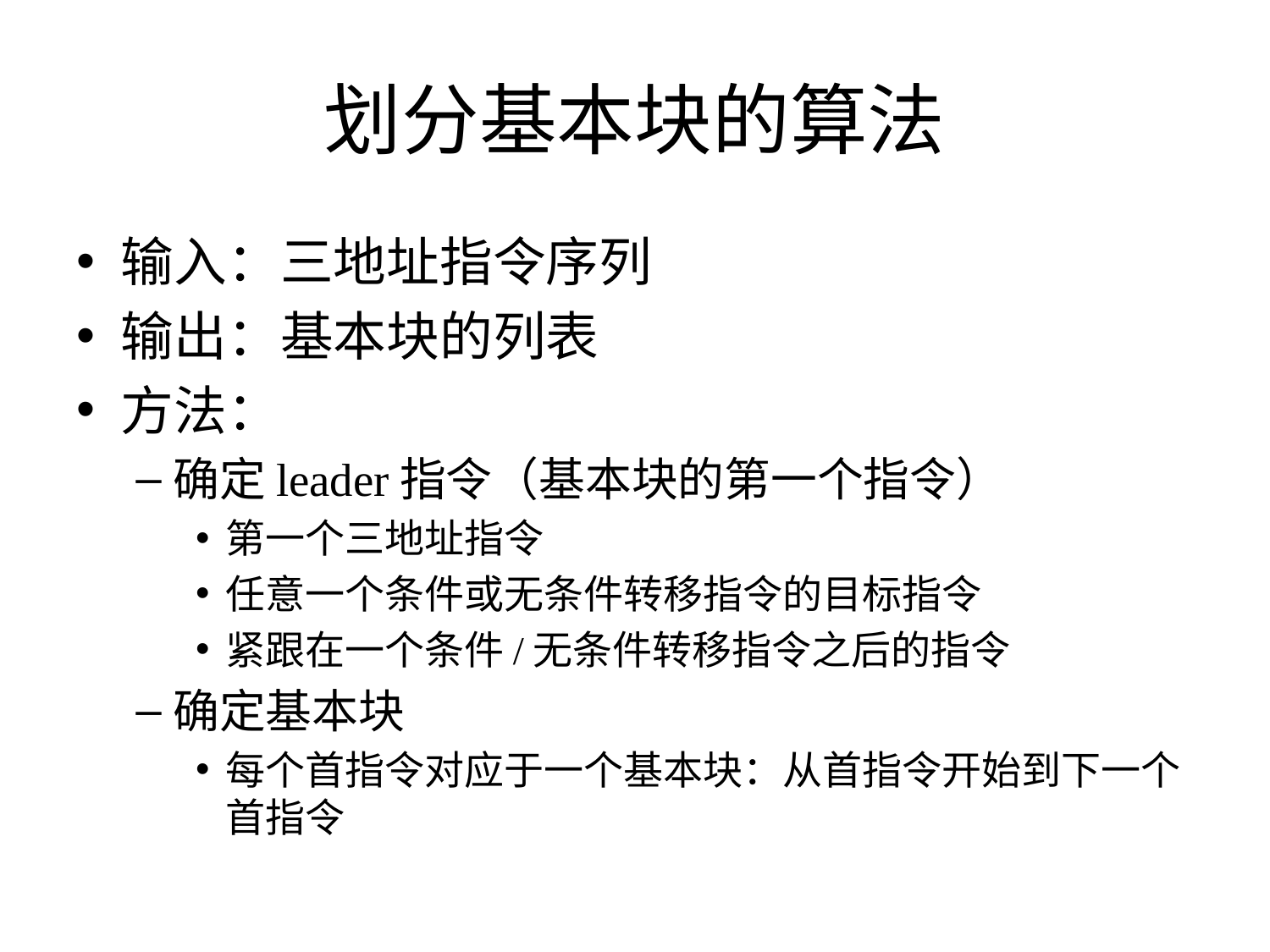

# 划分基本块的算法
输入：三地址指令序列
输出：基本块的列表
方法：
确定leader指令（基本块的第一个指令）
第一个三地址指令
任意一个条件或无条件转移指令的目标指令
紧跟在一个条件/无条件转移指令之后的指令
确定基本块
每个首指令对应于一个基本块：从首指令开始到下一个首指令